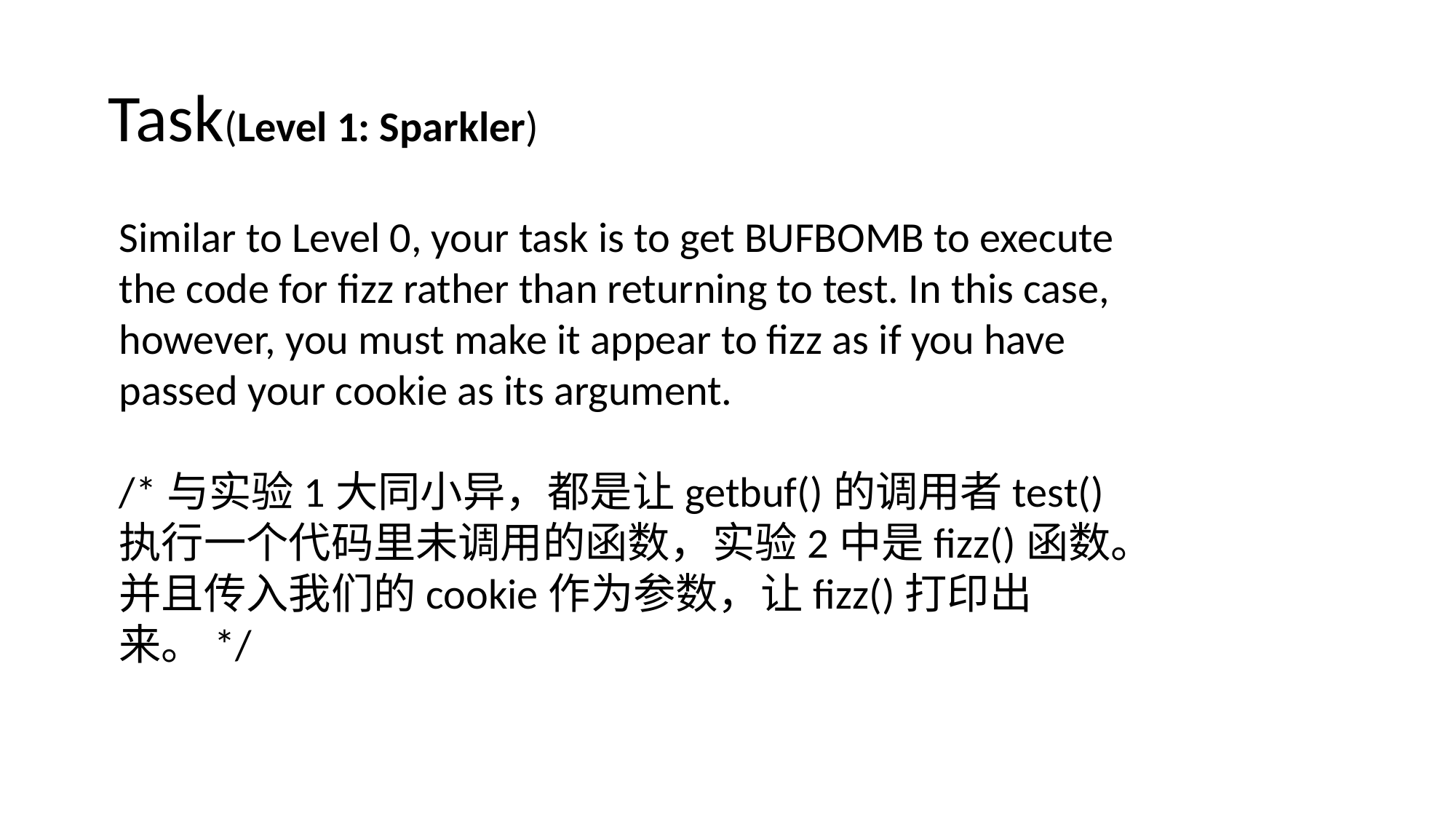

Task(Level 1: Sparkler)
Similar to Level 0, your task is to get BUFBOMB to execute the code for fizz rather than returning to test. In this case, however, you must make it appear to fizz as if you have passed your cookie as its argument.

/*与实验1大同小异，都是让getbuf()的调用者test()执行一个代码里未调用的函数，实验2中是fizz()函数。并且传入我们的cookie作为参数，让fizz()打印出来。*/